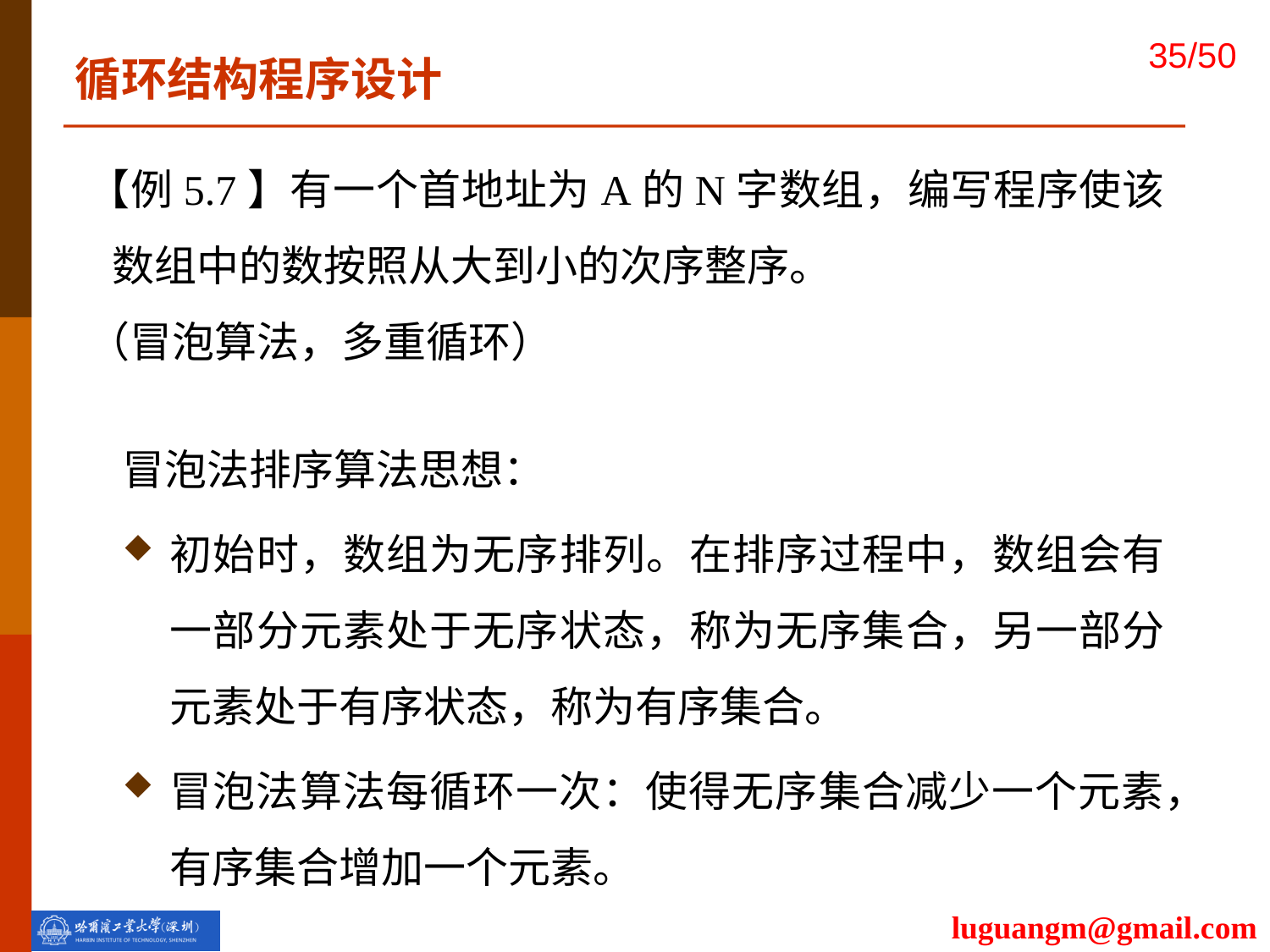

循环结构程序设计
【例5.7】有一个首地址为A的N字数组，编写程序使该数组中的数按照从大到小的次序整序。
（冒泡算法，多重循环）
冒泡法排序算法思想：
初始时，数组为无序排列。在排序过程中，数组会有一部分元素处于无序状态，称为无序集合，另一部分元素处于有序状态，称为有序集合。
冒泡法算法每循环一次：使得无序集合减少一个元素，有序集合增加一个元素。